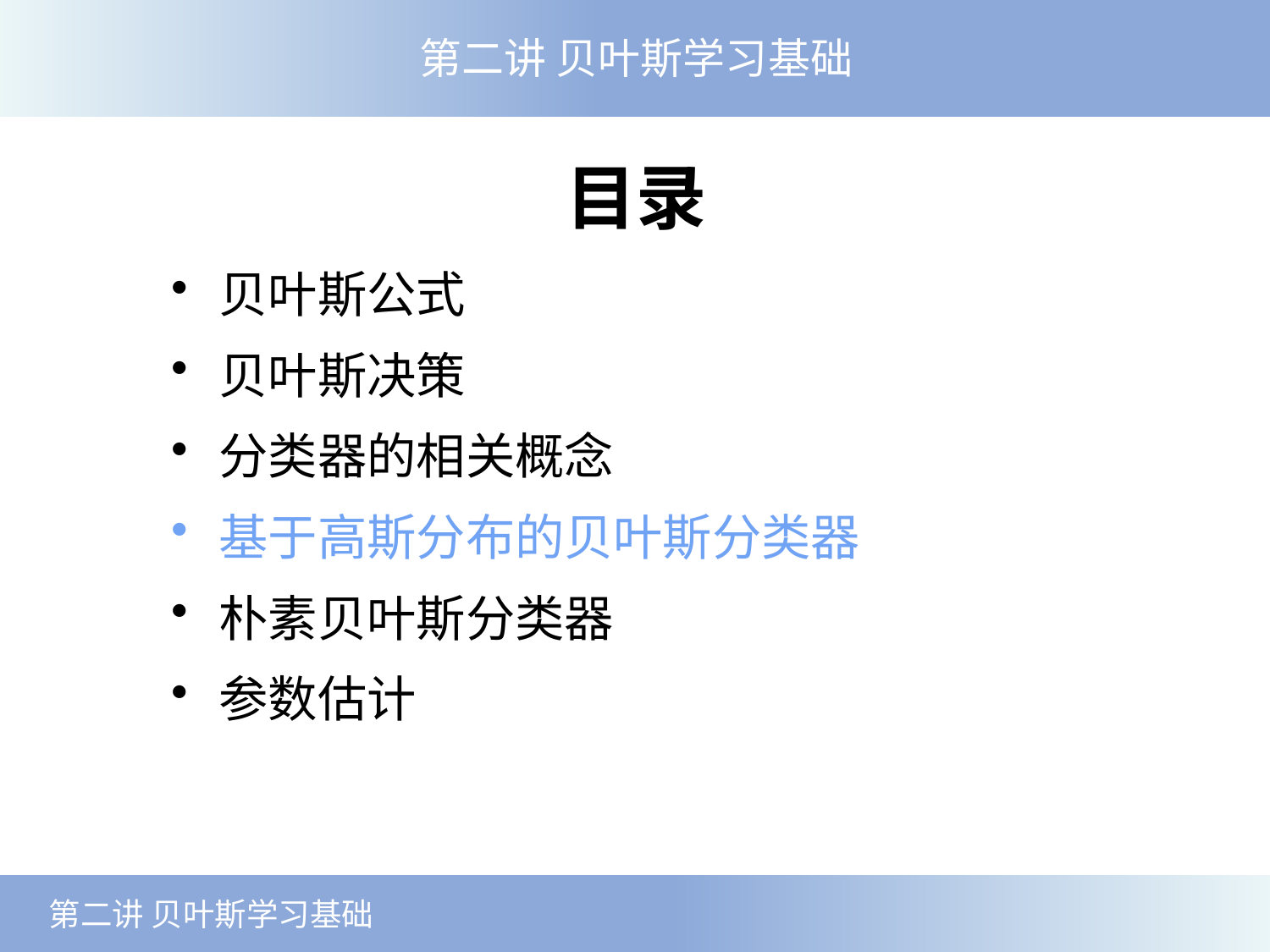

第二讲 贝叶斯学习基础
目录
贝叶斯公式
贝叶斯决策
分类器的相关概念
基于高斯分布的贝叶斯分类器
朴素贝叶斯分类器
参数估计
    第二讲 贝叶斯学习基础